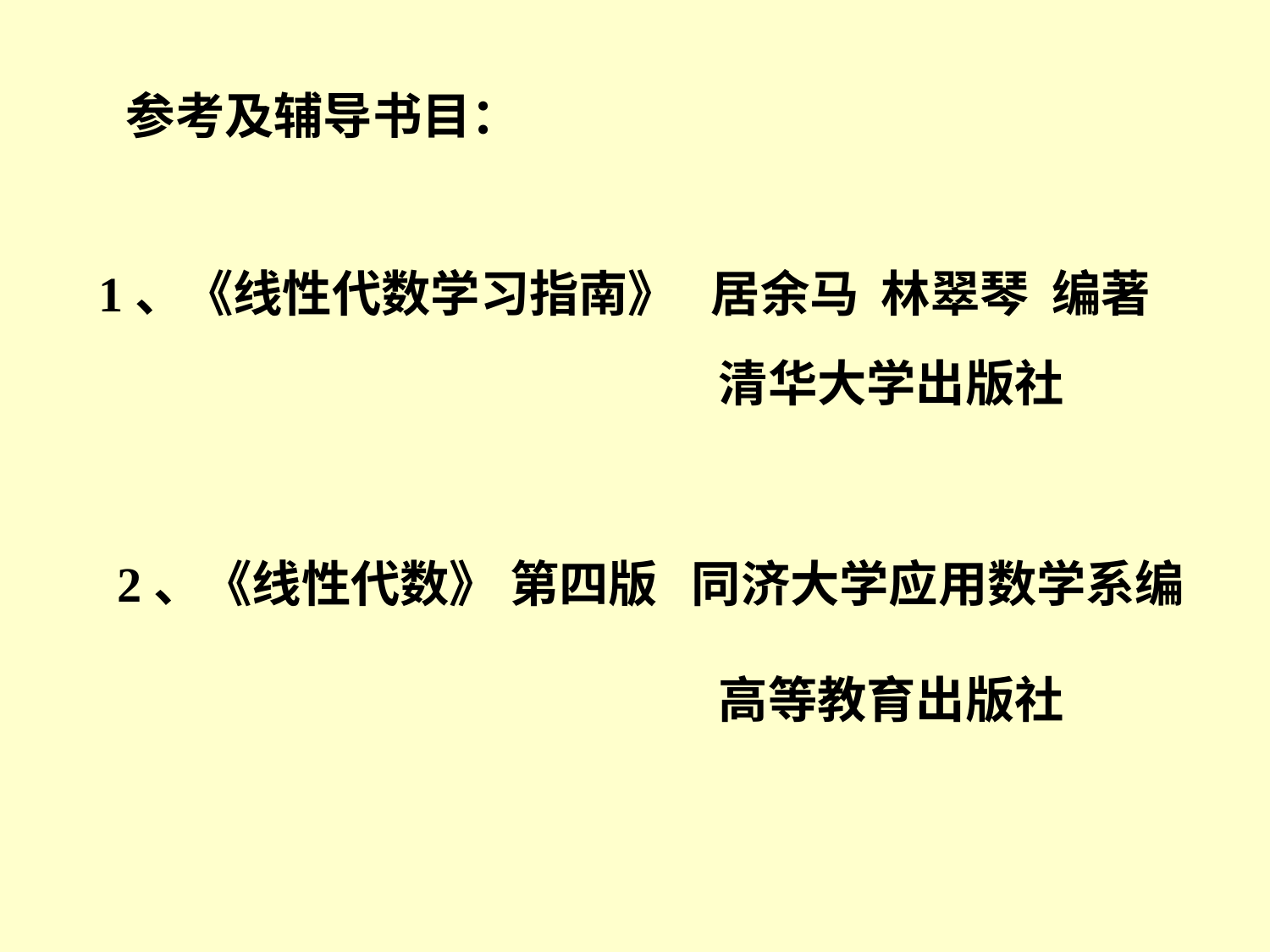

参考及辅导书目：
1、《线性代数学习指南》   居余马  林翠琴  编著
清华大学出版社
2、《线性代数》 第四版   同济大学应用数学系编
高等教育出版社